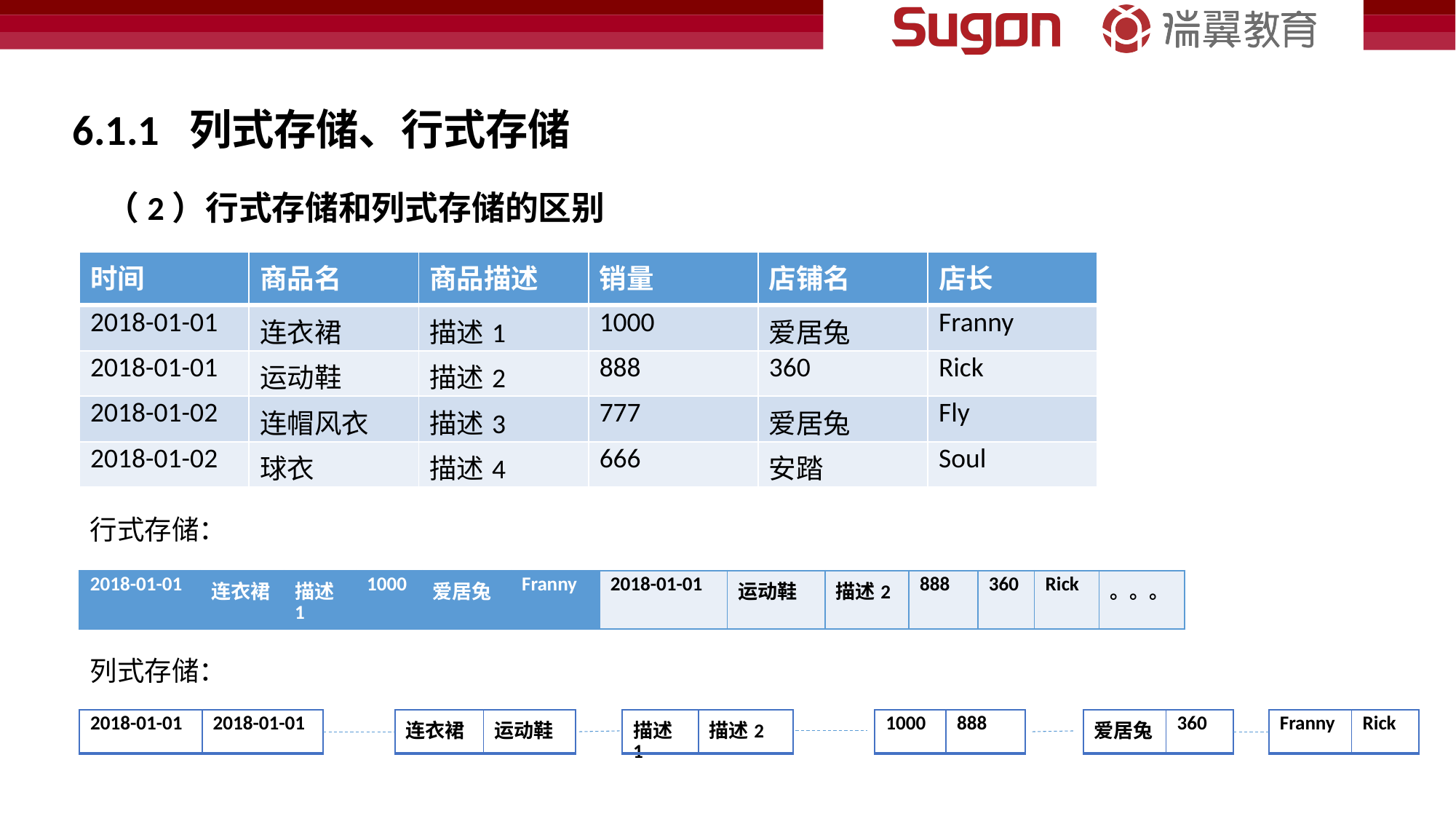

6.1.1  列式存储、行式存储
（2）行式存储和列式存储的区别
| 时间 | 商品名 | 商品描述 | 销量 | 店铺名 | 店长 |
| --- | --- | --- | --- | --- | --- |
| 2018-01-01 | 连衣裙 | 描述1 | 1000 | 爱居兔 | Franny |
| 2018-01-01 | 运动鞋 | 描述2 | 888 | 360 | Rick |
| 2018-01-02 | 连帽风衣 | 描述3 | 777 | 爱居兔 | Fly |
| 2018-01-02 | 球衣 | 描述4 | 666 | 安踏 | Soul |
行式存储：
| 2018-01-01 | 连衣裙 | 描述1 | 1000 | 爱居兔 | Franny | 2018-01-01 | 运动鞋 | 描述2 | 888 | 360 | Rick | 。。。 |
| --- | --- | --- | --- | --- | --- | --- | --- | --- | --- | --- | --- | --- |
列式存储：
| 2018-01-01 | 2018-01-01 |
| --- | --- |
| 连衣裙 | 运动鞋 |
| --- | --- |
| 描述1 | 描述2 |
| --- | --- |
| 1000 | 888 |
| --- | --- |
| 爱居兔 | 360 |
| --- | --- |
| Franny | Rick |
| --- | --- |